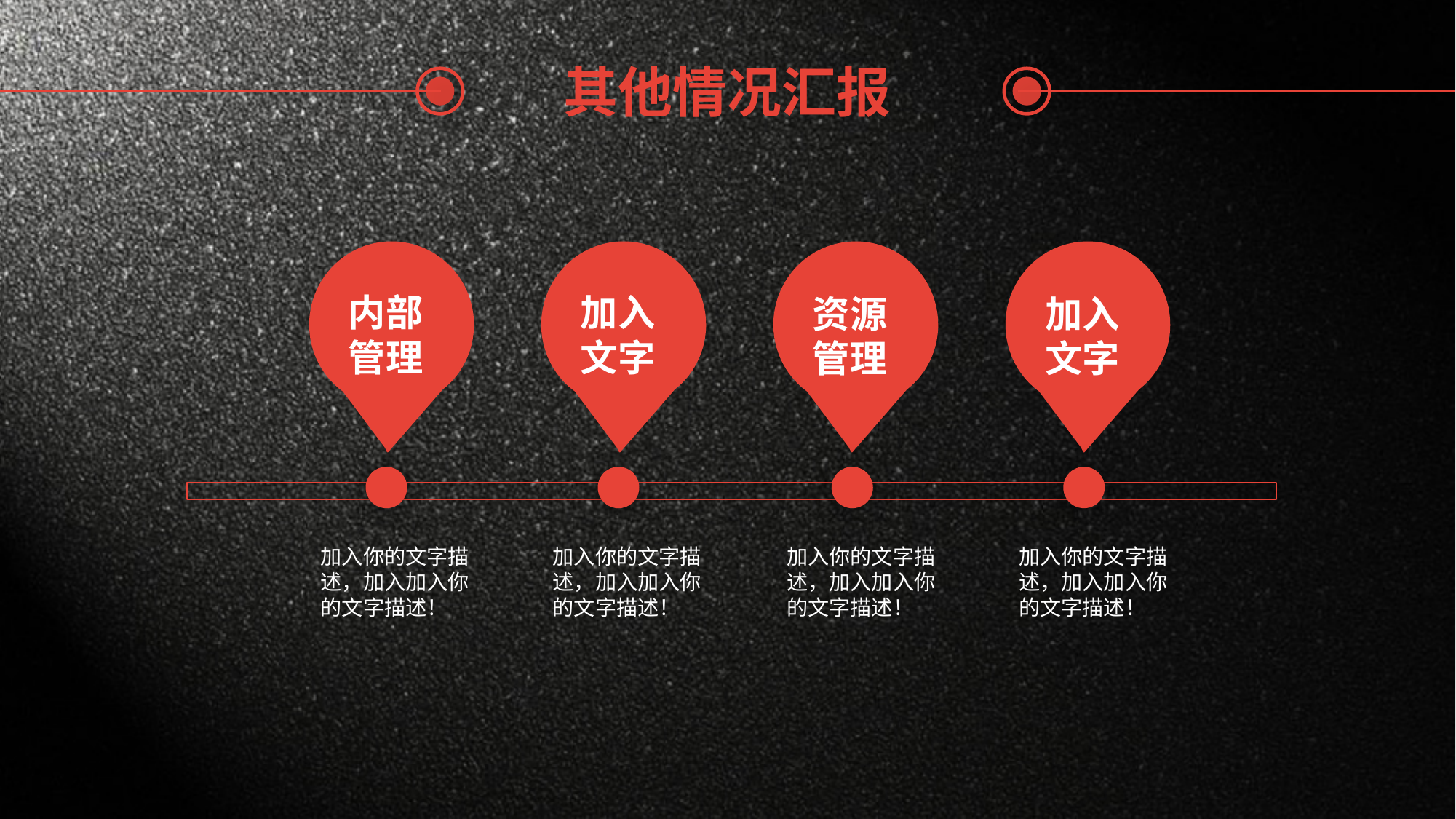

其他情况汇报

内部管理
加入
文字
资源管理
加入
文字

加入你的文字描述，加入加入你的文字描述！
加入你的文字描述，加入加入你的文字描述！
加入你的文字描述，加入加入你的文字描述！
加入你的文字描述，加入加入你的文字描述！